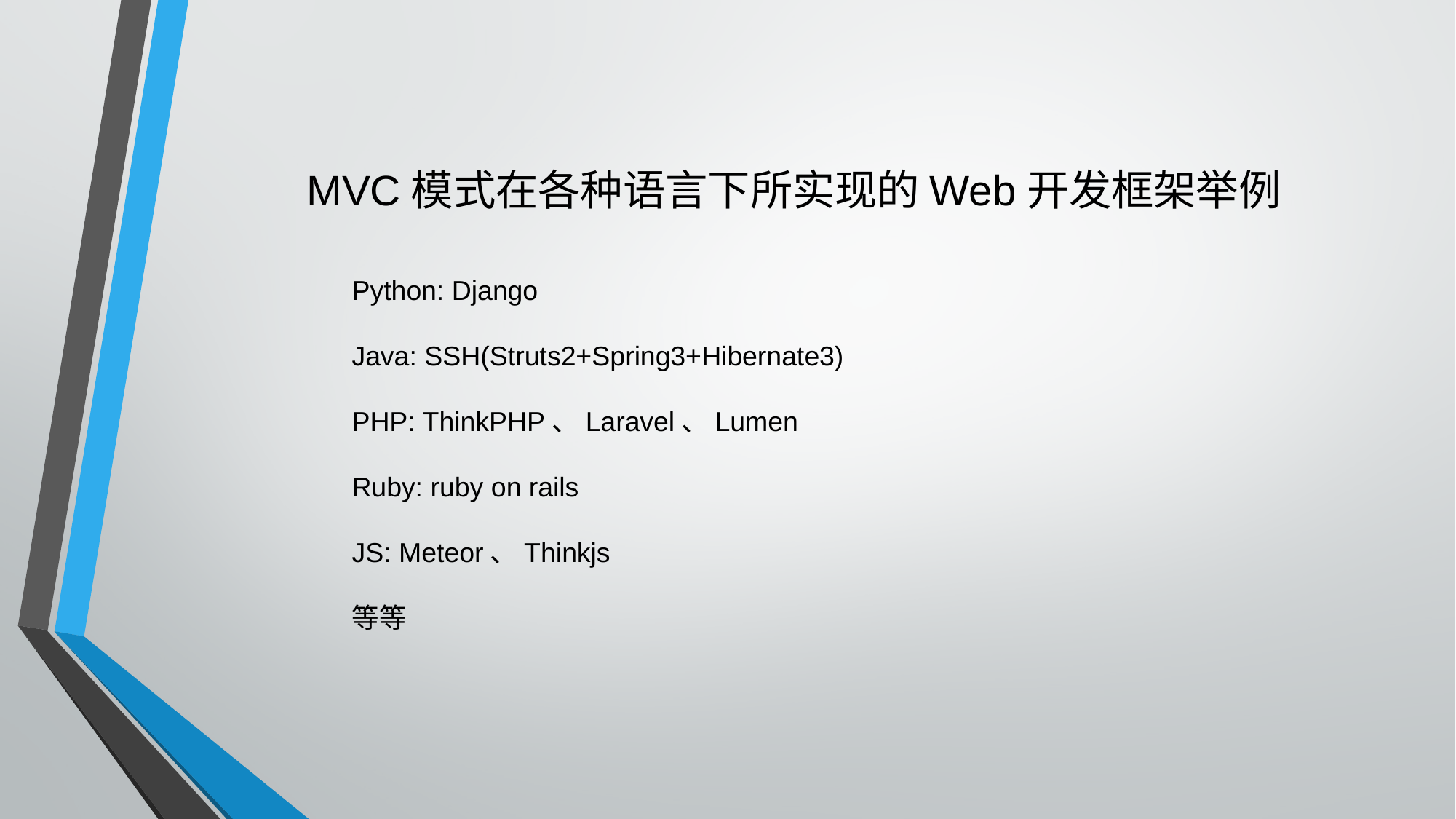

MVC模式在各种语言下所实现的Web开发框架举例
Python: Django

Java: SSH(Struts2+Spring3+Hibernate3)

PHP: ThinkPHP、Laravel、Lumen

Ruby: ruby on rails

JS: Meteor、Thinkjs

等等